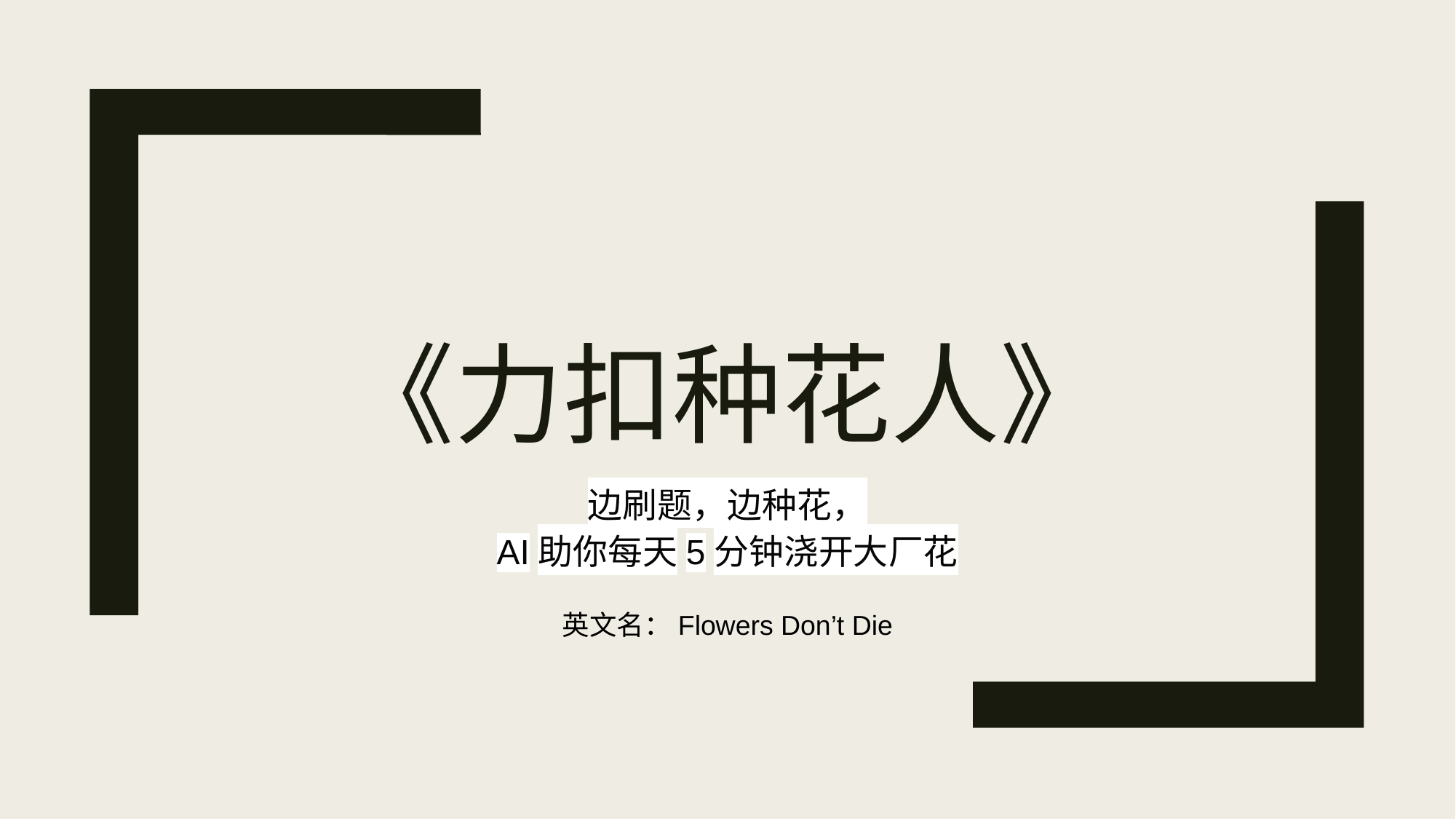

# 《力扣种花人》
边刷题，边种花，
AI助你每天5分钟浇开大厂花
英文名：Flowers Don’t Die